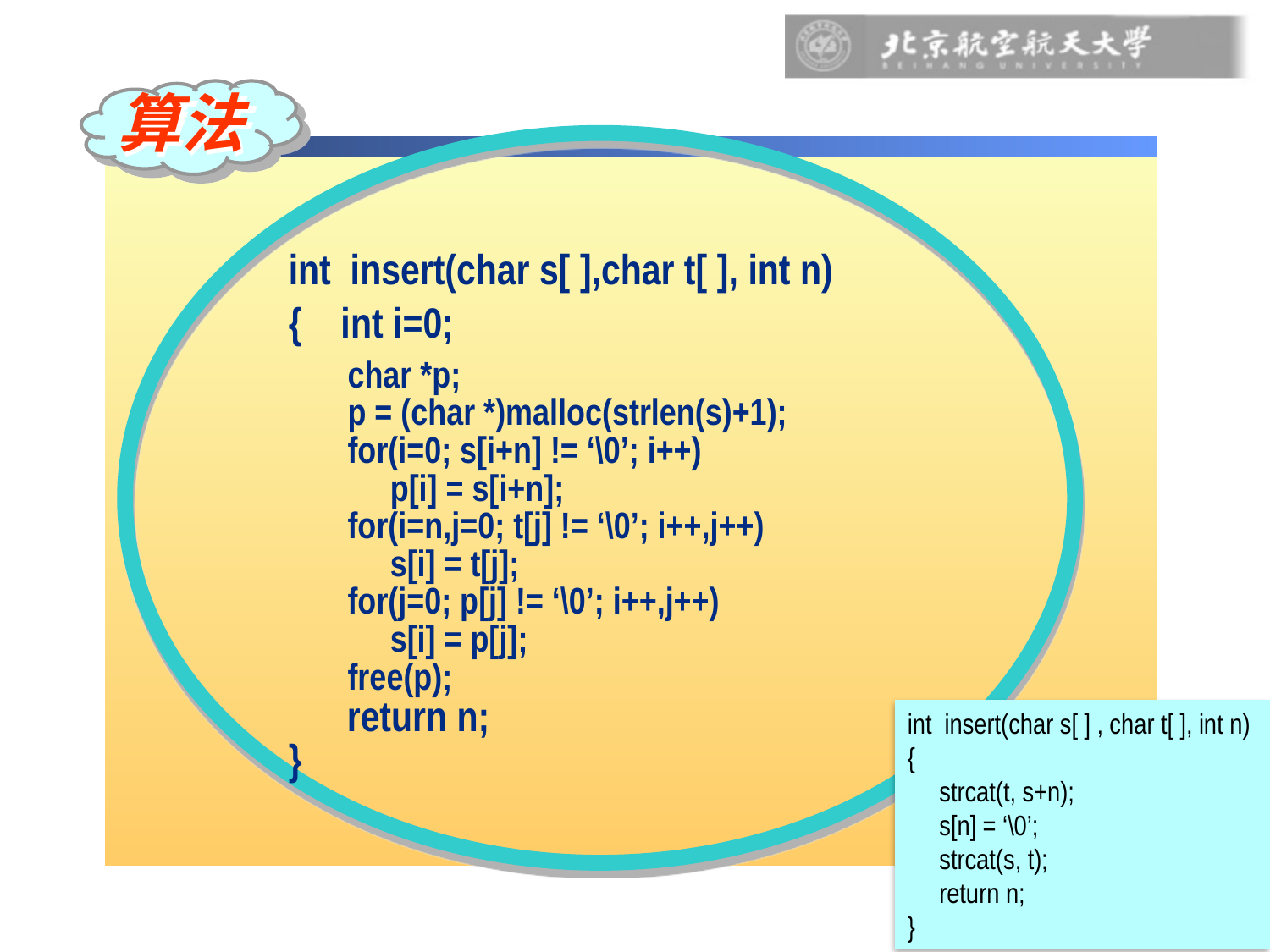

算法

int  insert(char s[ ],char t[ ], int n)
{    int i=0;
       char *p;
       p = (char *)malloc(strlen(s)+1);
       for(i=0; s[i+n] != ‘\0’; i++)
            p[i] = s[i+n];
       for(i=n,j=0; t[j] != ‘\0’; i++,j++)
            s[i] = t[j];
       for(j=0; p[j] != ‘\0’; i++,j++)
            s[i] = p[j];
       free(p);
      return n;
}
int  insert(char s[ ] , char t[ ], int n)
{
     strcat(t, s+n);
     s[n] = ‘\0’;
     strcat(s, t);
     return n;
}